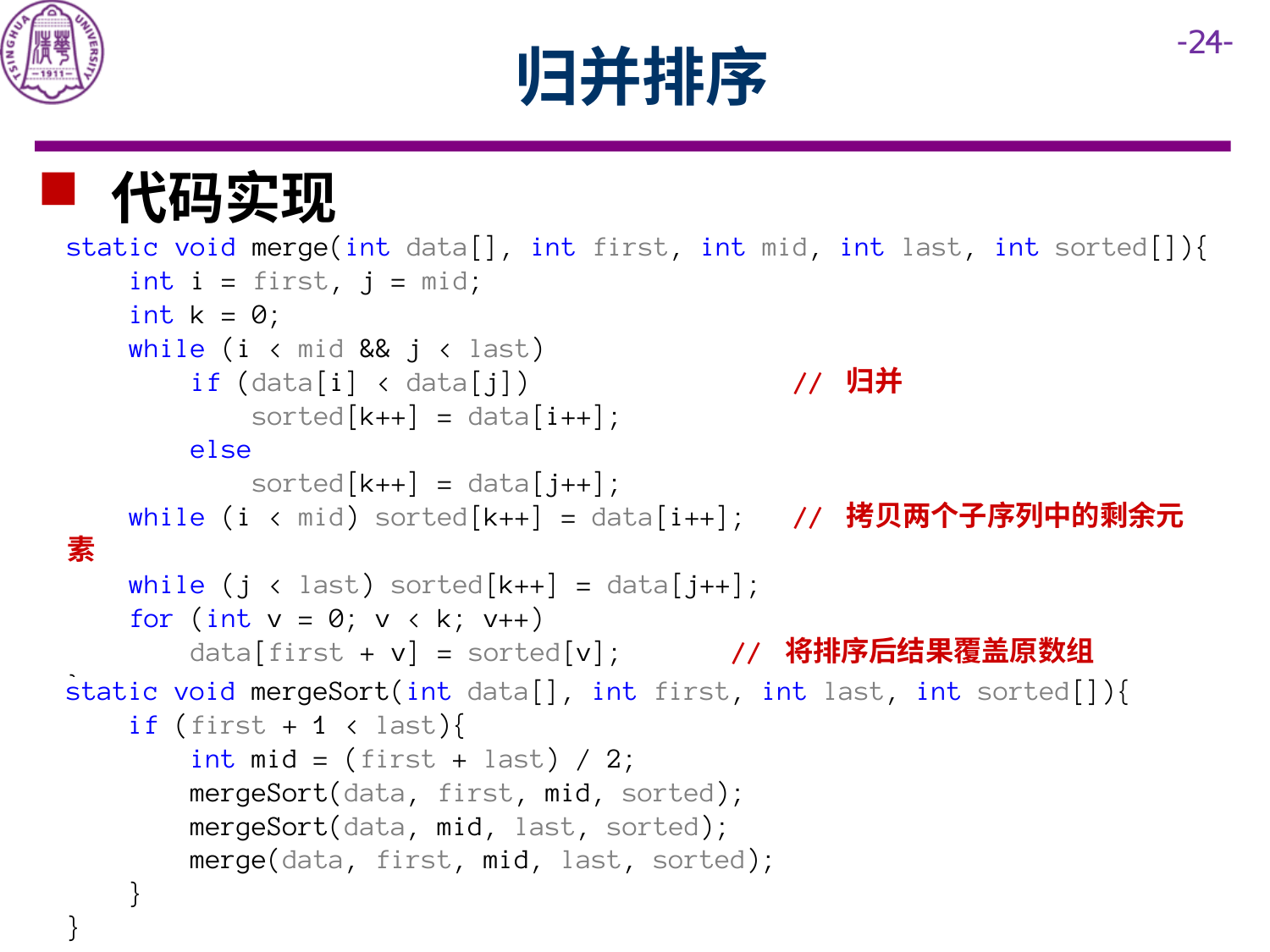

# 归并排序
 代码实现
static void merge(int data[], int first, int mid, int last, int sorted[]){
    int i = first, j = mid;
    int k = 0;
    while (i < mid && j < last)
        if (data[i] < data[j])                 // 归并
            sorted[k++] = data[i++];
        else
            sorted[k++] = data[j++];
    while (i < mid) sorted[k++] = data[i++];   // 拷贝两个子序列中的剩余元素
    while (j < last) sorted[k++] = data[j++];
    for (int v = 0; v < k; v++)
        data[first + v] = sorted[v];       // 将排序后结果覆盖原数组
}
static void mergeSort(int data[], int first, int last, int sorted[]){
    if (first + 1 < last){
        int mid = (first + last) / 2;
        mergeSort(data, first, mid, sorted);
        mergeSort(data, mid, last, sorted);
        merge(data, first, mid, last, sorted);
    }
}